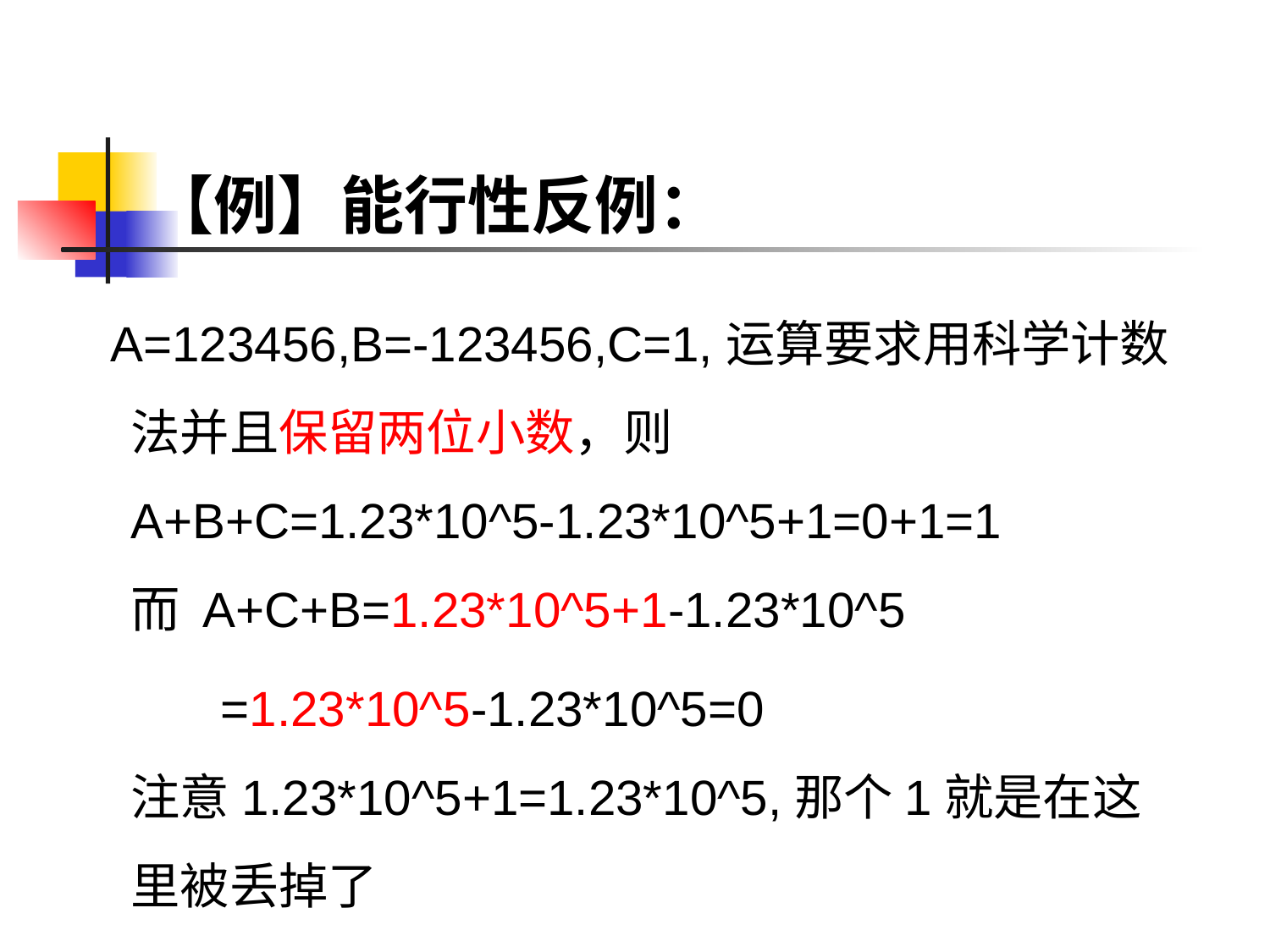

# 【例】能行性反例：
  A=123456,B=-123456,C=1,运算要求用科学计数法并且保留两位小数，则
A+B+C=1.23*10^5-1.23*10^5+1=0+1=1
而 A+C+B=1.23*10^5+1-1.23*10^5
          =1.23*10^5-1.23*10^5=0
注意1.23*10^5+1=1.23*10^5,那个1就是在这里被丢掉了